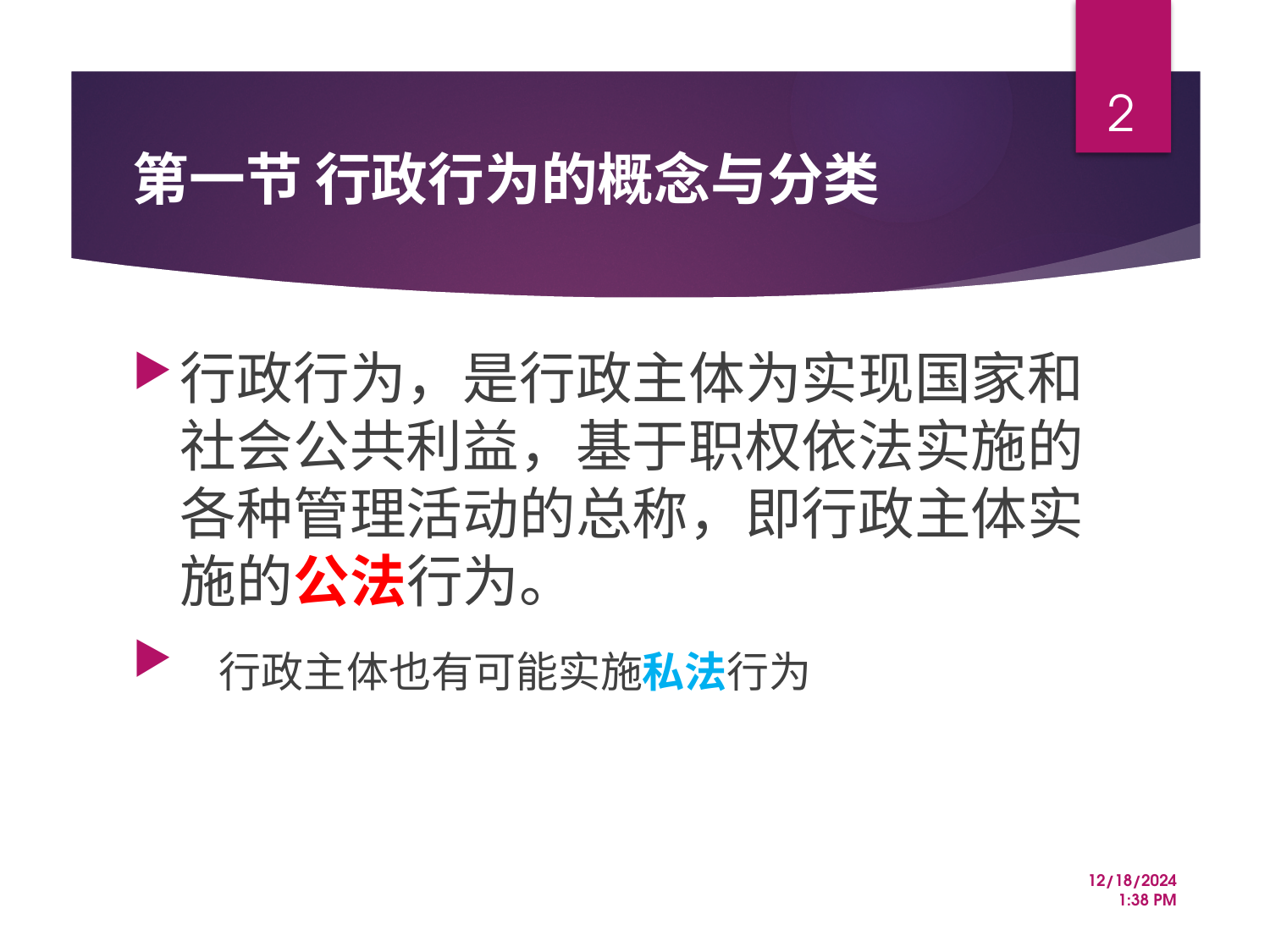

2
# 第一节 行政行为的概念与分类
行政行为，是行政主体为实现国家和社会公共利益，基于职权依法实施的各种管理活动的总称，即行政主体实施的公法行为。
  行政主体也有可能实施私法行为

12/18/2024 1:38 PM